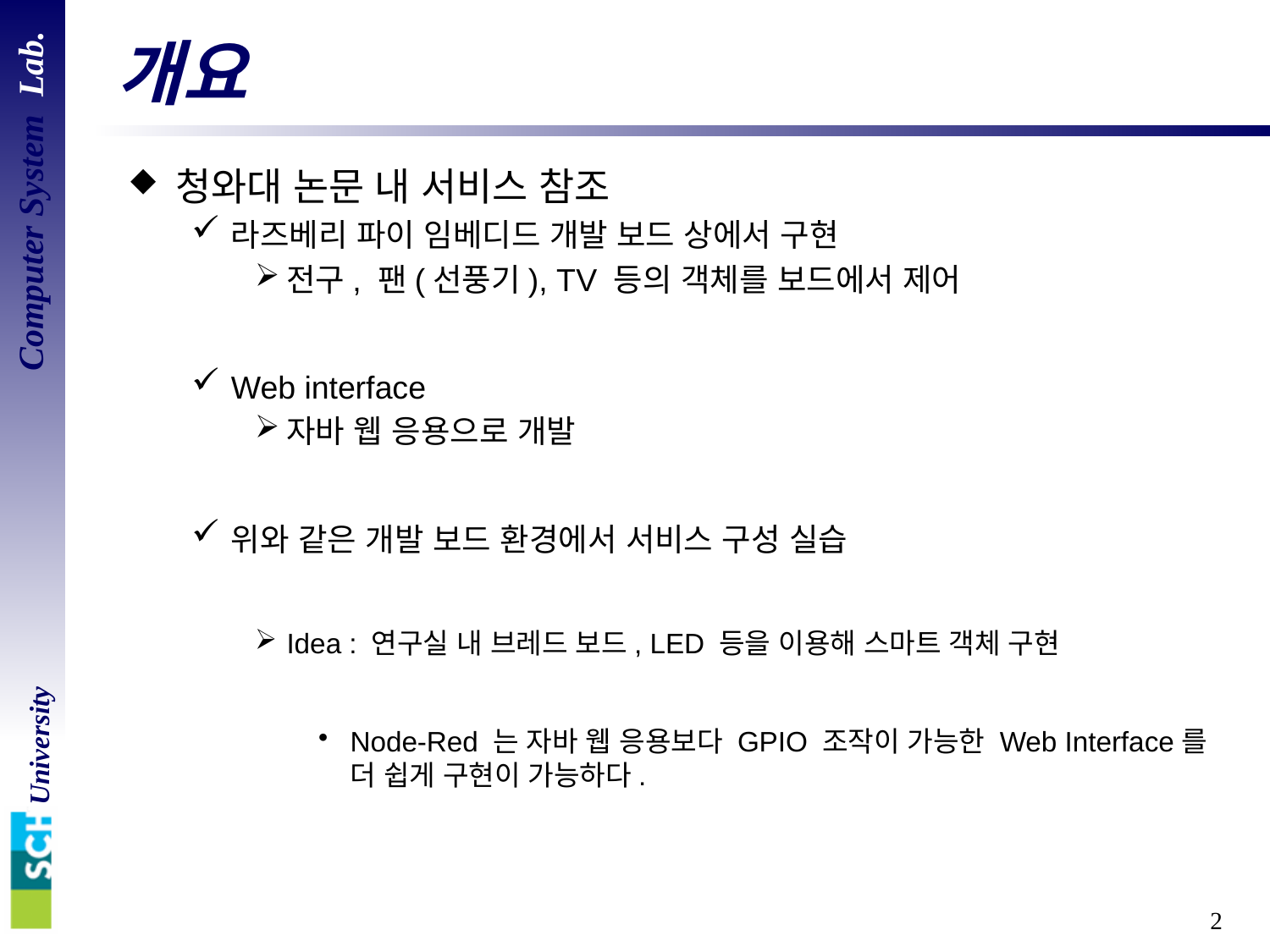

# 개요
청와대 논문 내 서비스 참조
라즈베리 파이 임베디드 개발 보드 상에서 구현
전구, 팬(선풍기), TV 등의 객체를 보드에서 제어

Web interface
자바 웹 응용으로 개발

위와 같은 개발 보드 환경에서 서비스 구성 실습

Idea : 연구실 내 브레드 보드, LED 등을 이용해 스마트 객체 구현

Node-Red 는 자바 웹 응용보다 GPIO 조작이 가능한 Web Interface를 더 쉽게 구현이 가능하다.